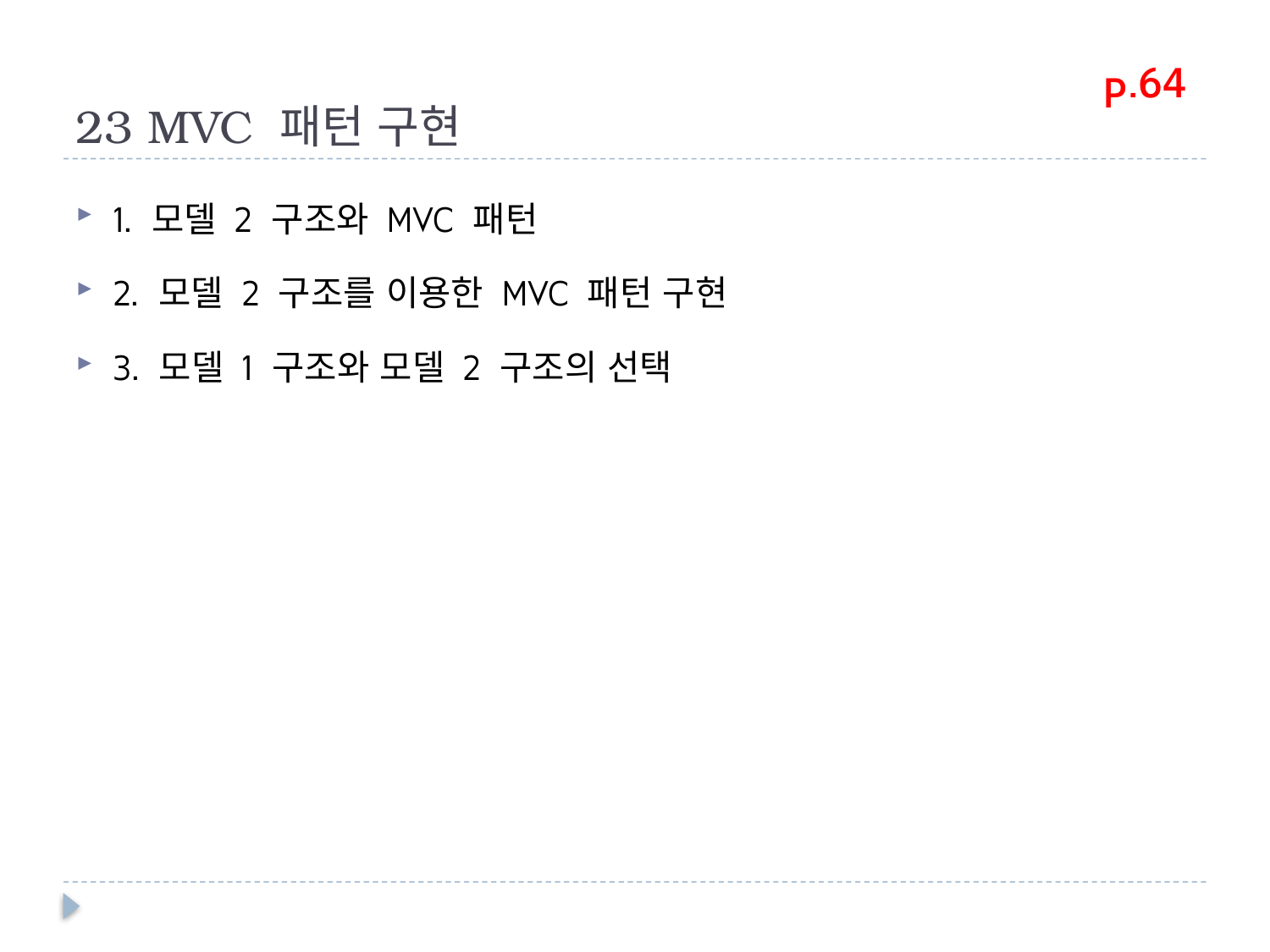

# 23 MVC 패턴 구현
p.64
1. 모델 2 구조와 MVC 패턴
2. 모델 2 구조를 이용한 MVC 패턴 구현
3. 모델 1 구조와 모델 2 구조의 선택